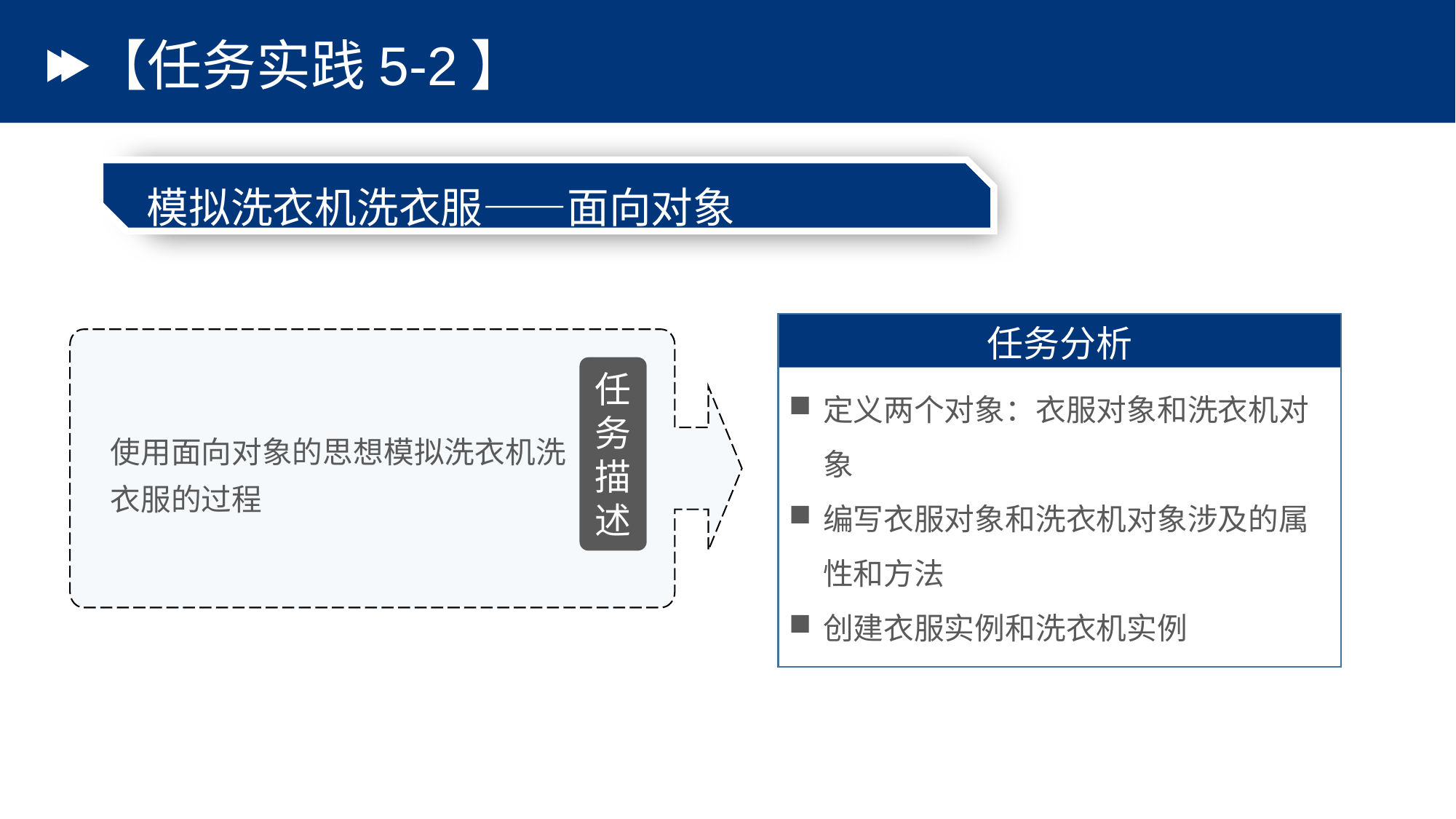

# 【任务实践5-2】
模拟洗衣机洗衣服——面向对象

任务分析
定义两个对象：衣服对象和洗衣机对象
编写衣服对象和洗衣机对象涉及的属性和方法
创建衣服实例和洗衣机实例

任务描述
使用面向对象的思想模拟洗衣机洗衣服的过程